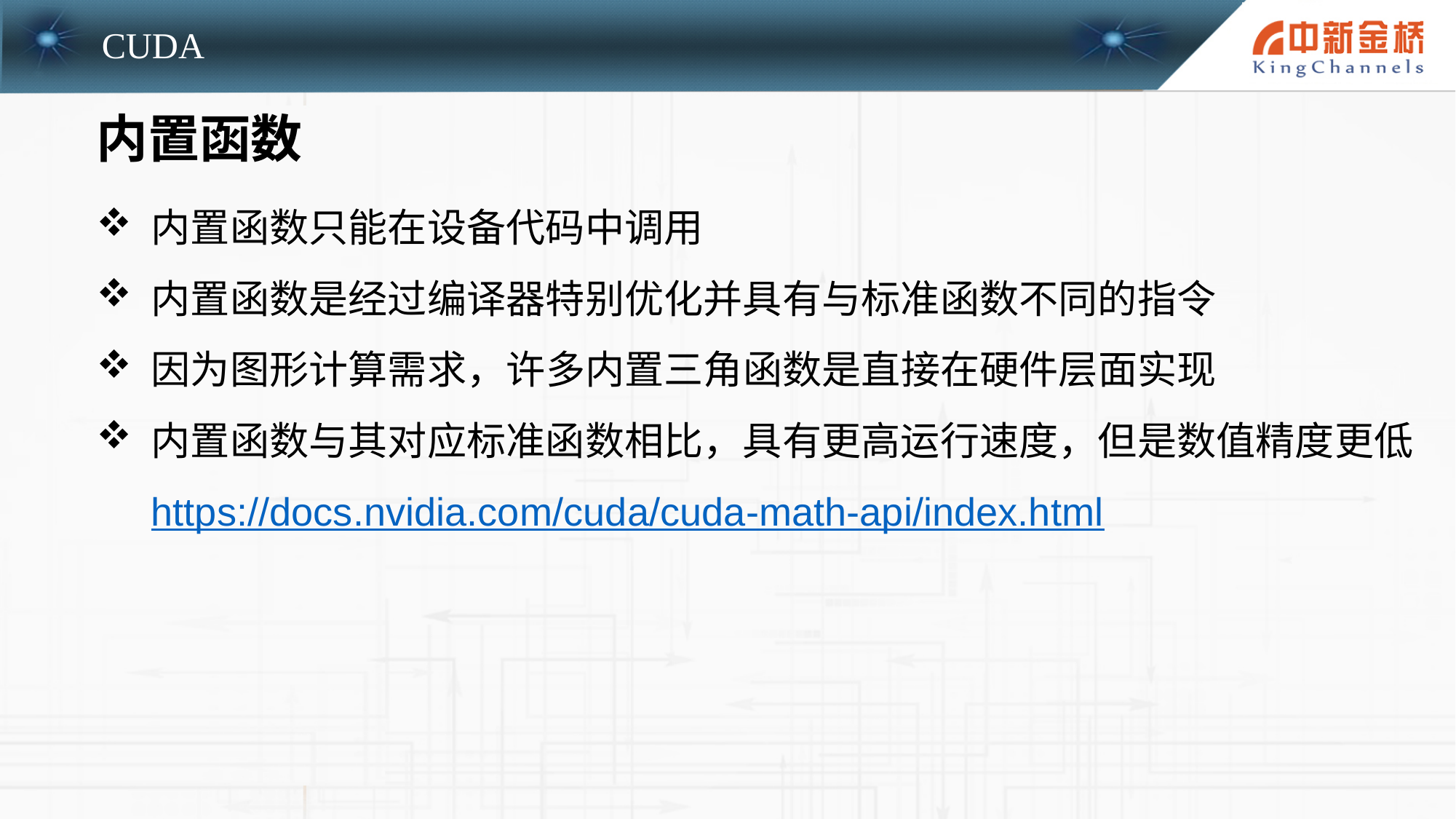

内置函数
内置函数只能在设备代码中调用
内置函数是经过编译器特别优化并具有与标准函数不同的指令
因为图形计算需求，许多内置三角函数是直接在硬件层面实现
内置函数与其对应标准函数相比，具有更高运行速度，但是数值精度更低
     https://docs.nvidia.com/cuda/cuda-math-api/index.html